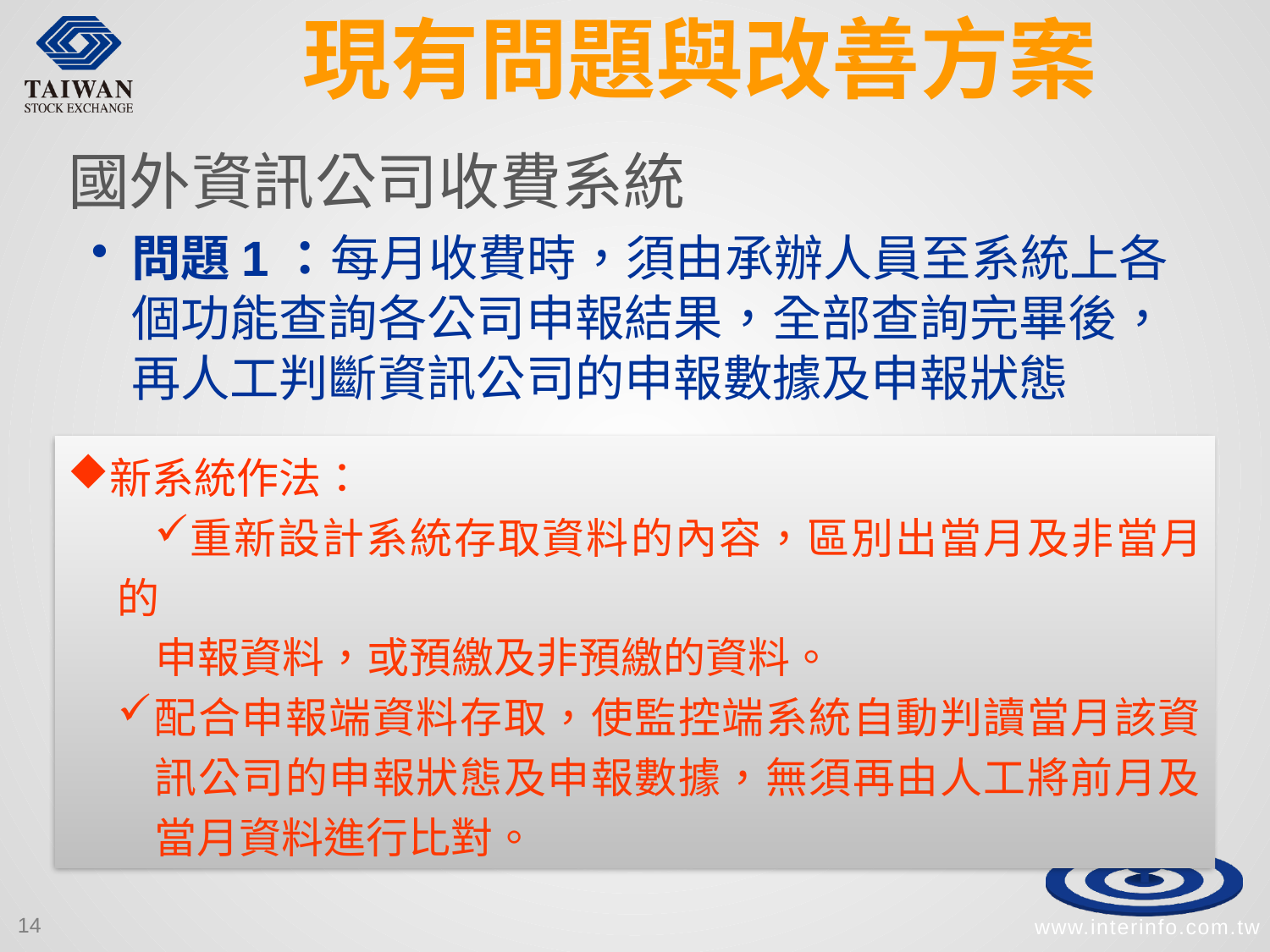

# 現有問題與改善方案
國外資訊公司收費系統
問題1：每月收費時，須由承辦人員至系統上各個功能查詢各公司申報結果，全部查詢完畢後，再人工判斷資訊公司的申報數據及申報狀態

新系統作法：
重新設計系統存取資料的內容，區別出當月及非當月的
    申報資料，或預繳及非預繳的資料。
配合申報端資料存取，使監控端系統自動判讀當月該資
訊公司的申報狀態及申報數據，無須再由人工將前月及
當月資料進行比對。